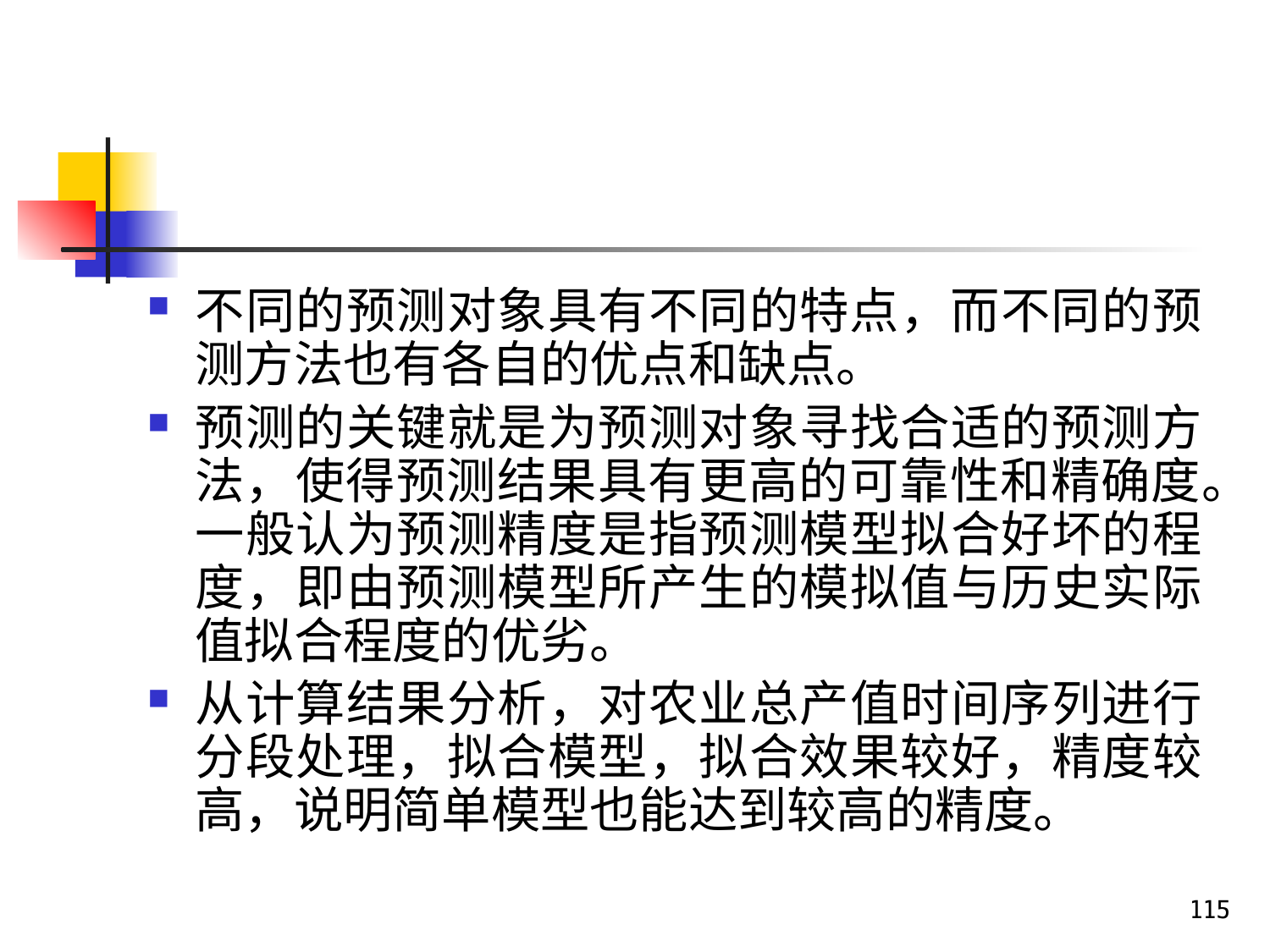

#
不同的预测对象具有不同的特点，而不同的预测方法也有各自的优点和缺点。
预测的关键就是为预测对象寻找合适的预测方法，使得预测结果具有更高的可靠性和精确度。一般认为预测精度是指预测模型拟合好坏的程度，即由预测模型所产生的模拟值与历史实际值拟合程度的优劣。
从计算结果分析，对农业总产值时间序列进行分段处理，拟合模型，拟合效果较好，精度较高，说明简单模型也能达到较高的精度。
115